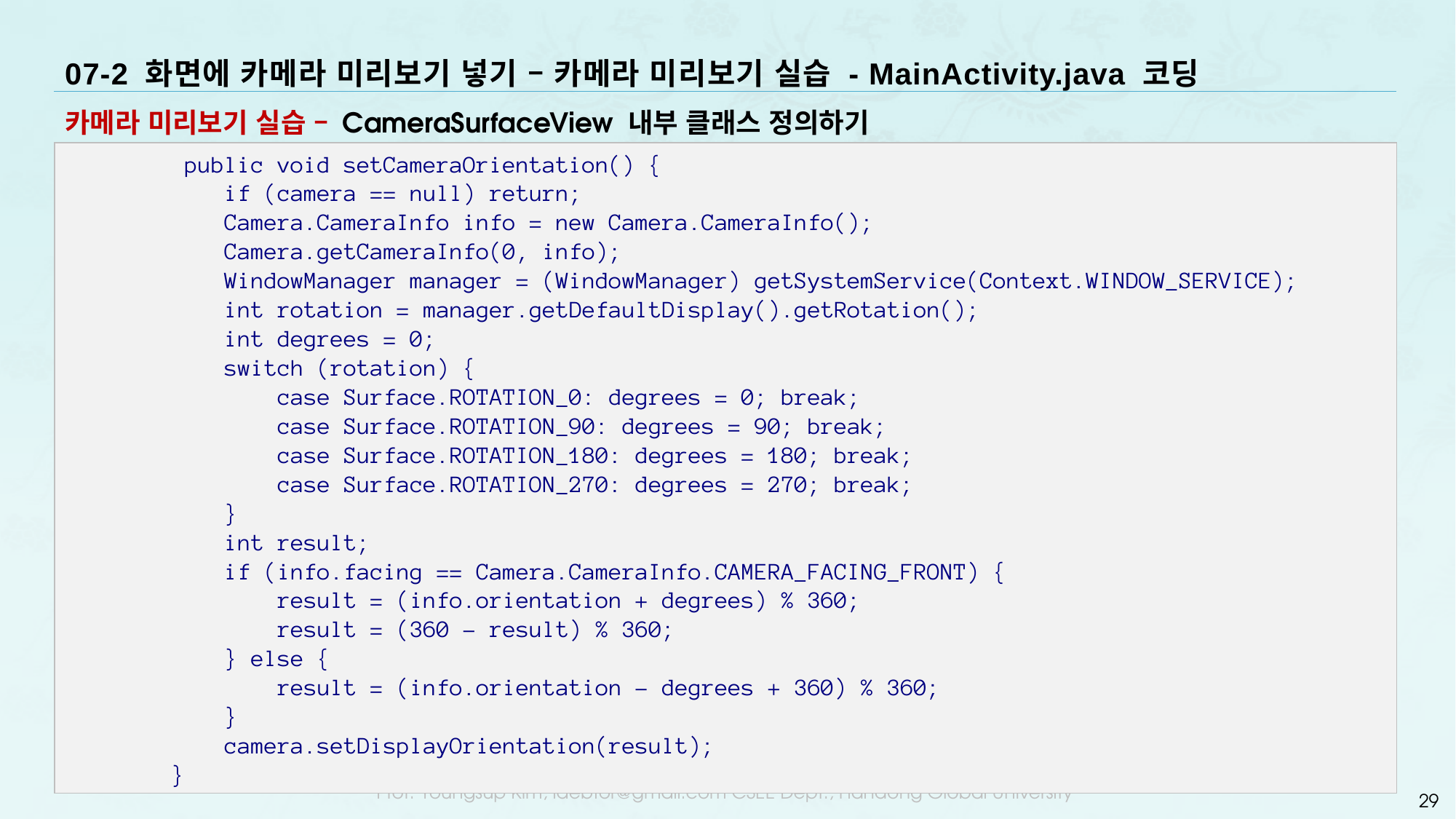

# 07-2 화면에 카메라 미리보기 넣기 – 카메라 미리보기 실습 - MainActivity.java 코딩
카메라 미리보기 실습 – CameraSurfaceView 내부 클래스 정의하기

         public void setCameraOrientation() {
            if (camera == null) return;
            Camera.CameraInfo info = new Camera.CameraInfo();
            Camera.getCameraInfo(0, info);
            WindowManager manager = (WindowManager) getSystemService(Context.WINDOW_SERVICE);
            int rotation = manager.getDefaultDisplay().getRotation();
            int degrees = 0;
            switch (rotation) {
                case Surface.ROTATION_0: degrees = 0; break;
                case Surface.ROTATION_90: degrees = 90; break;
                case Surface.ROTATION_180: degrees = 180; break;
                case Surface.ROTATION_270: degrees = 270; break;
            }
            int result;
            if (info.facing == Camera.CameraInfo.CAMERA_FACING_FRONT) {
                result = (info.orientation + degrees) % 360;
                result = (360 - result) % 360;
            } else {
                result = (info.orientation - degrees + 360) % 360;
            }
            camera.setDisplayOrientation(result);
        }
29